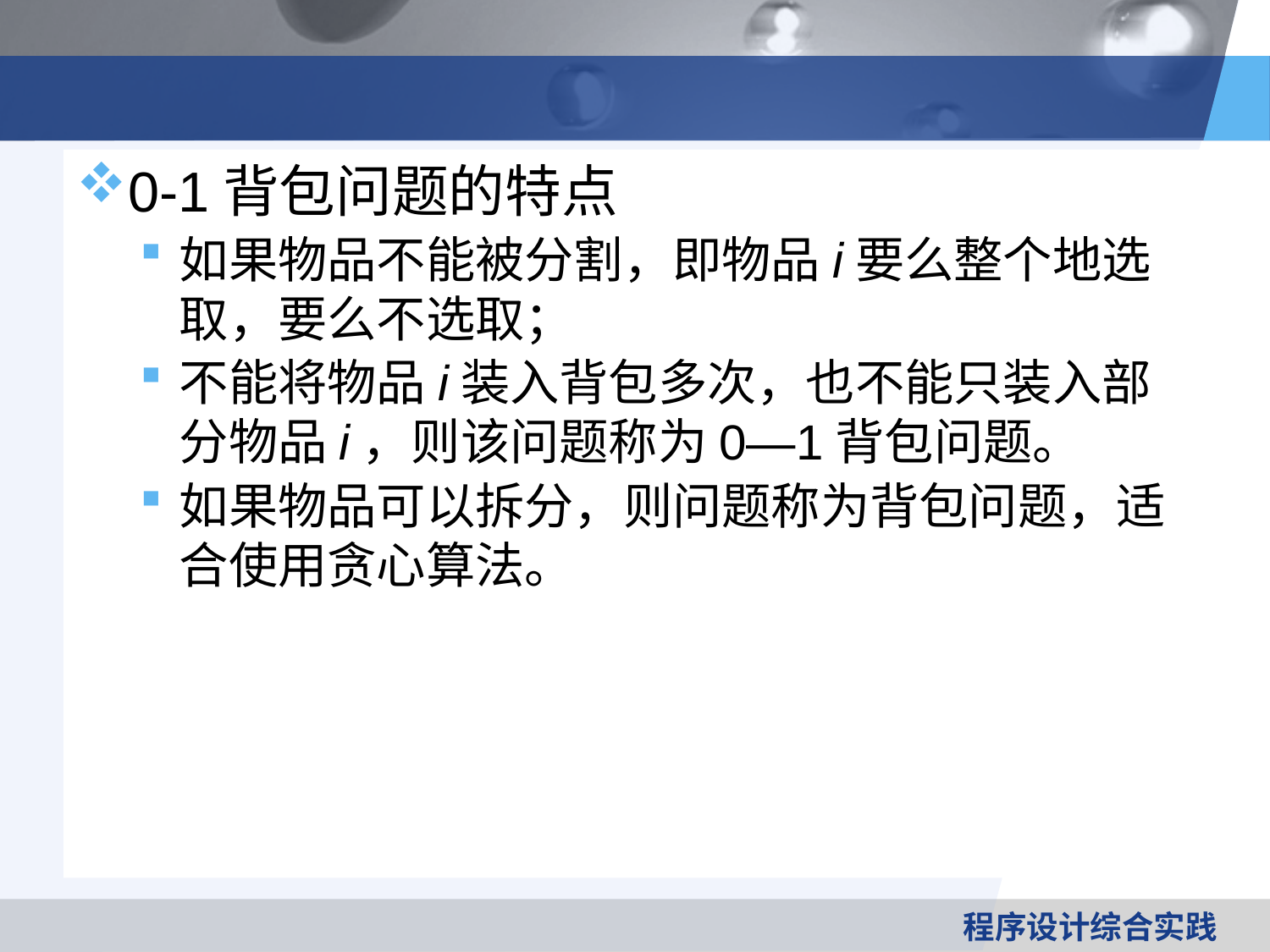

#
0-1背包问题的特点
如果物品不能被分割，即物品i要么整个地选取，要么不选取；
不能将物品i装入背包多次，也不能只装入部分物品i，则该问题称为0—1背包问题。
如果物品可以拆分，则问题称为背包问题，适合使用贪心算法。